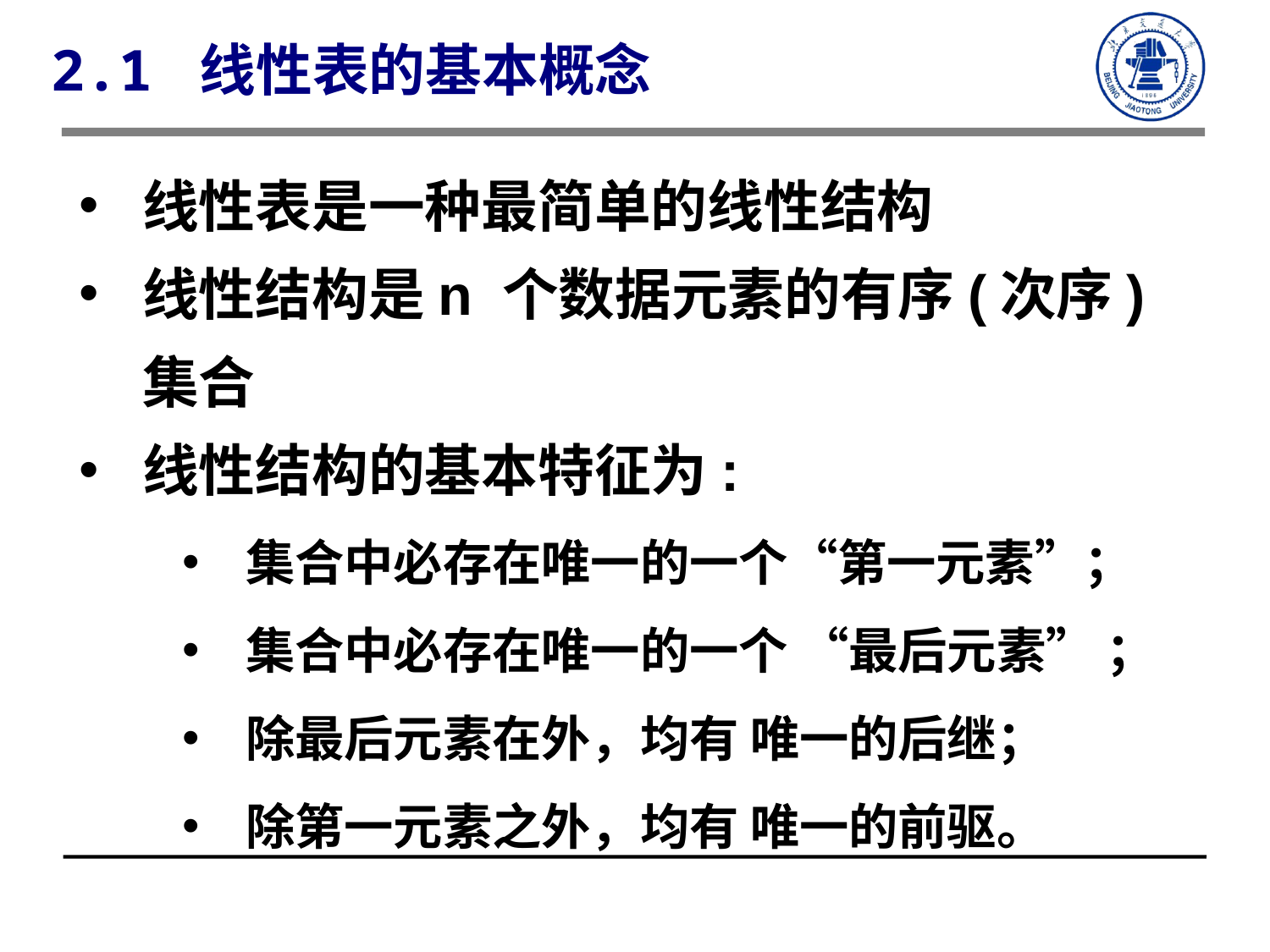

2.1 线性表的基本概念
线性表是一种最简单的线性结构
线性结构是n 个数据元素的有序(次序)集合
线性结构的基本特征为:
集合中必存在唯一的一个“第一元素”；
集合中必存在唯一的一个 “最后元素” ；
除最后元素在外，均有 唯一的后继；
除第一元素之外，均有 唯一的前驱。